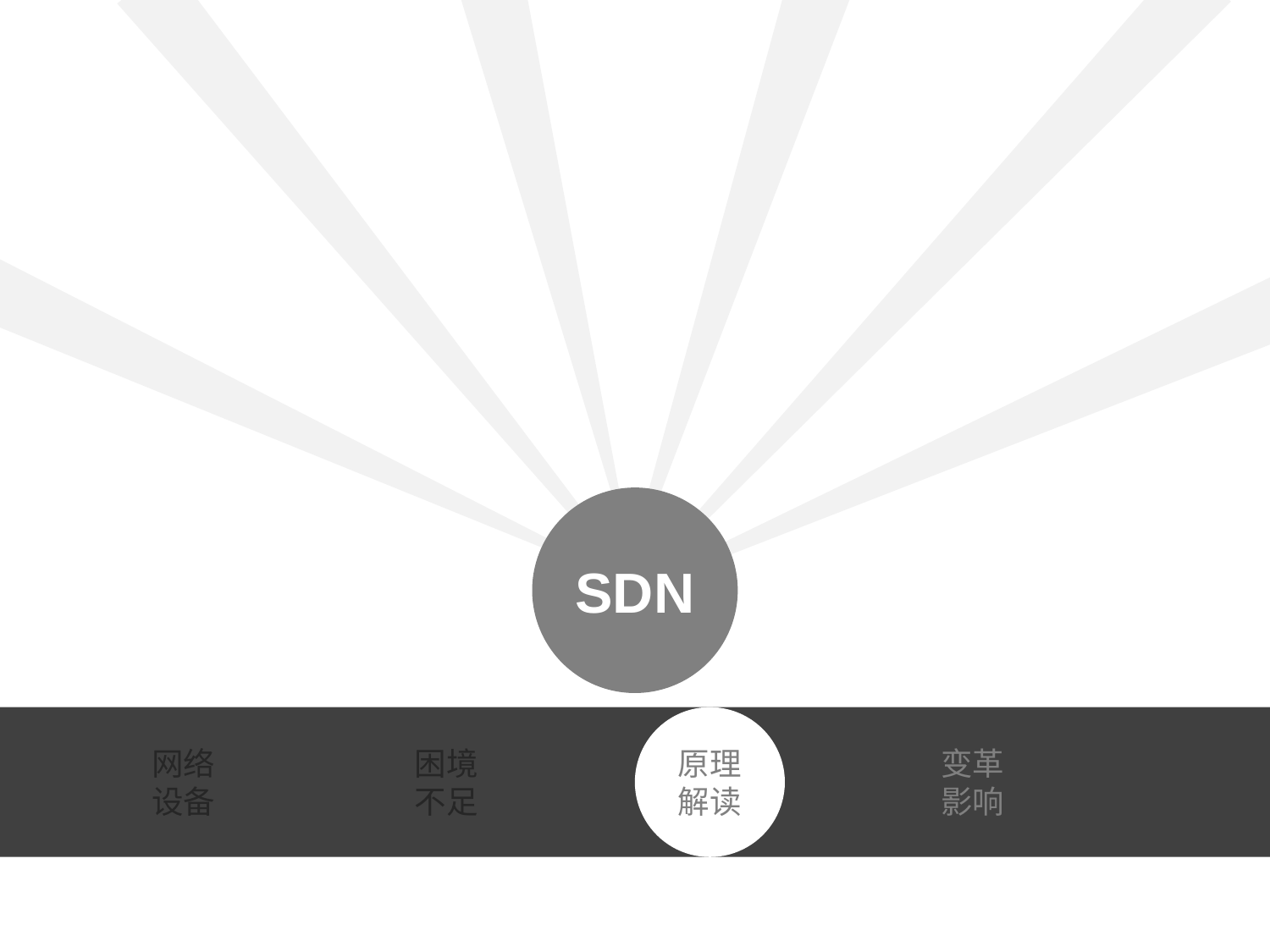

SDN

网络
设备
困境
不足
原理
解读
变革
影响